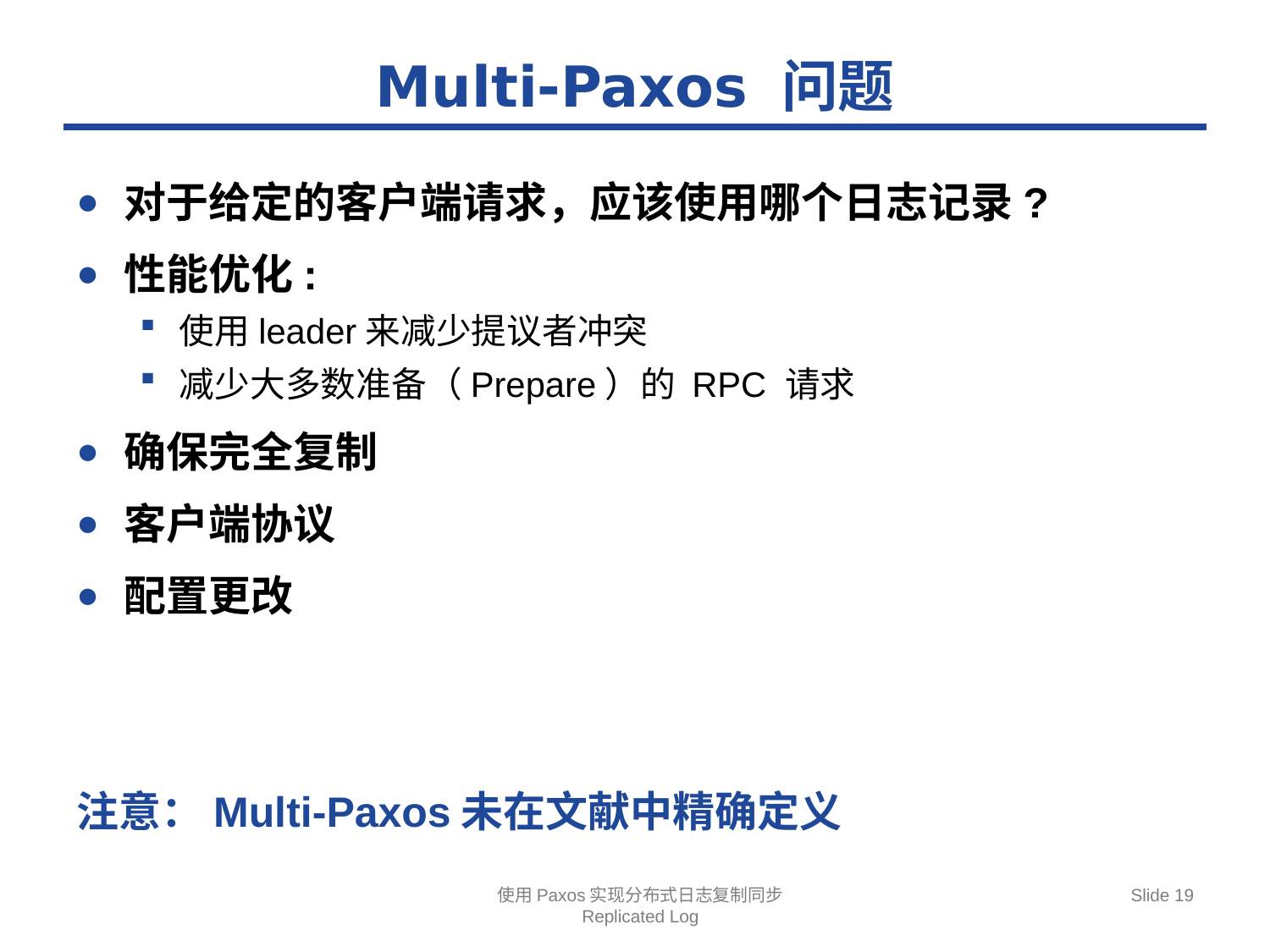

# Multi-Paxos 问题
对于给定的客户端请求，应该使用哪个日志记录?
性能优化:
使用leader来减少提议者冲突
减少大多数准备（Prepare）的 RPC 请求
确保完全复制
客户端协议
配置更改

注意：Multi-Paxos未在文献中精确定义

使用Paxos实现分布式日志复制同步
Replicated Log
Slide 19